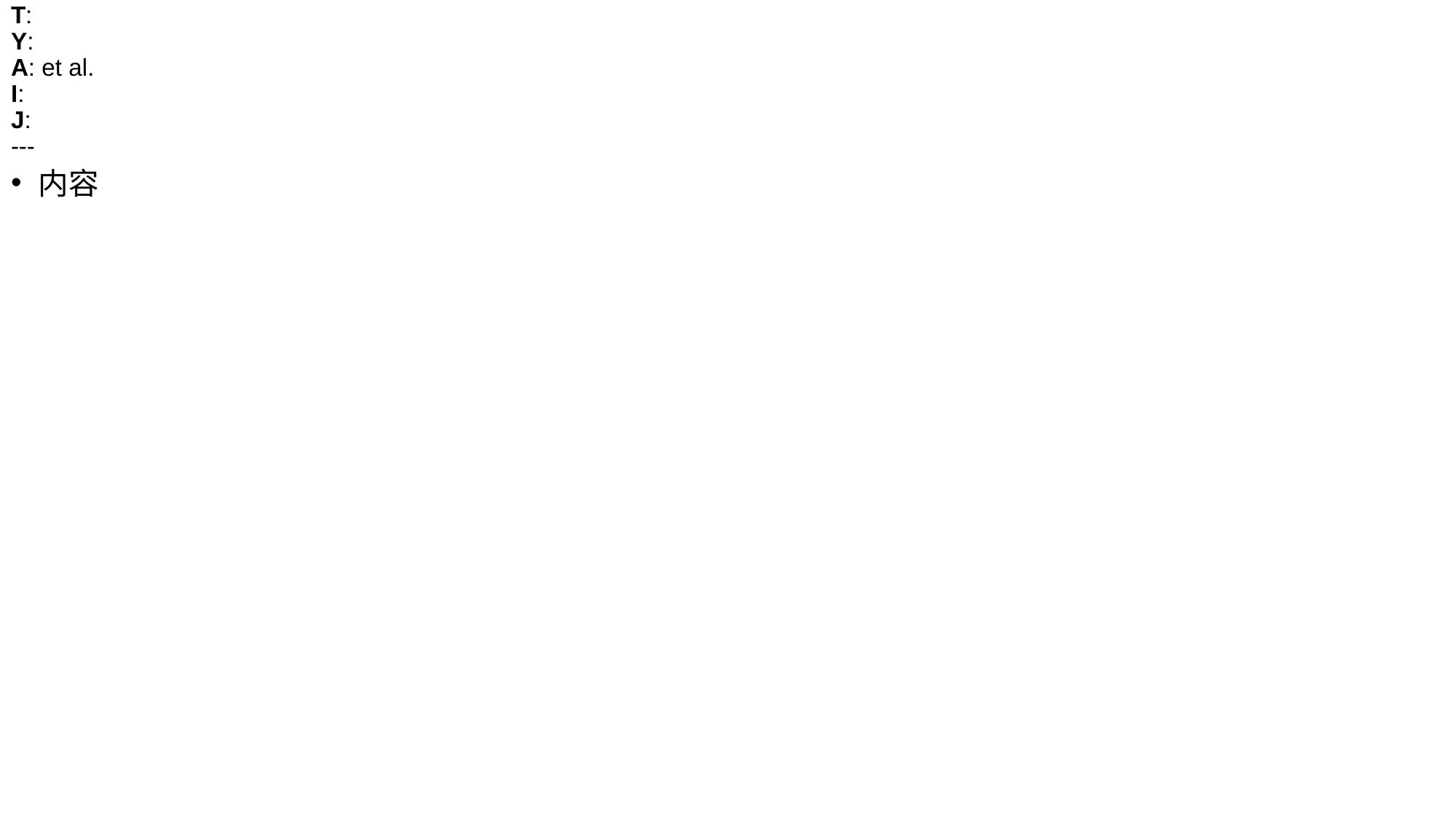

# T: Y: A: et al. I: J: ---
内容